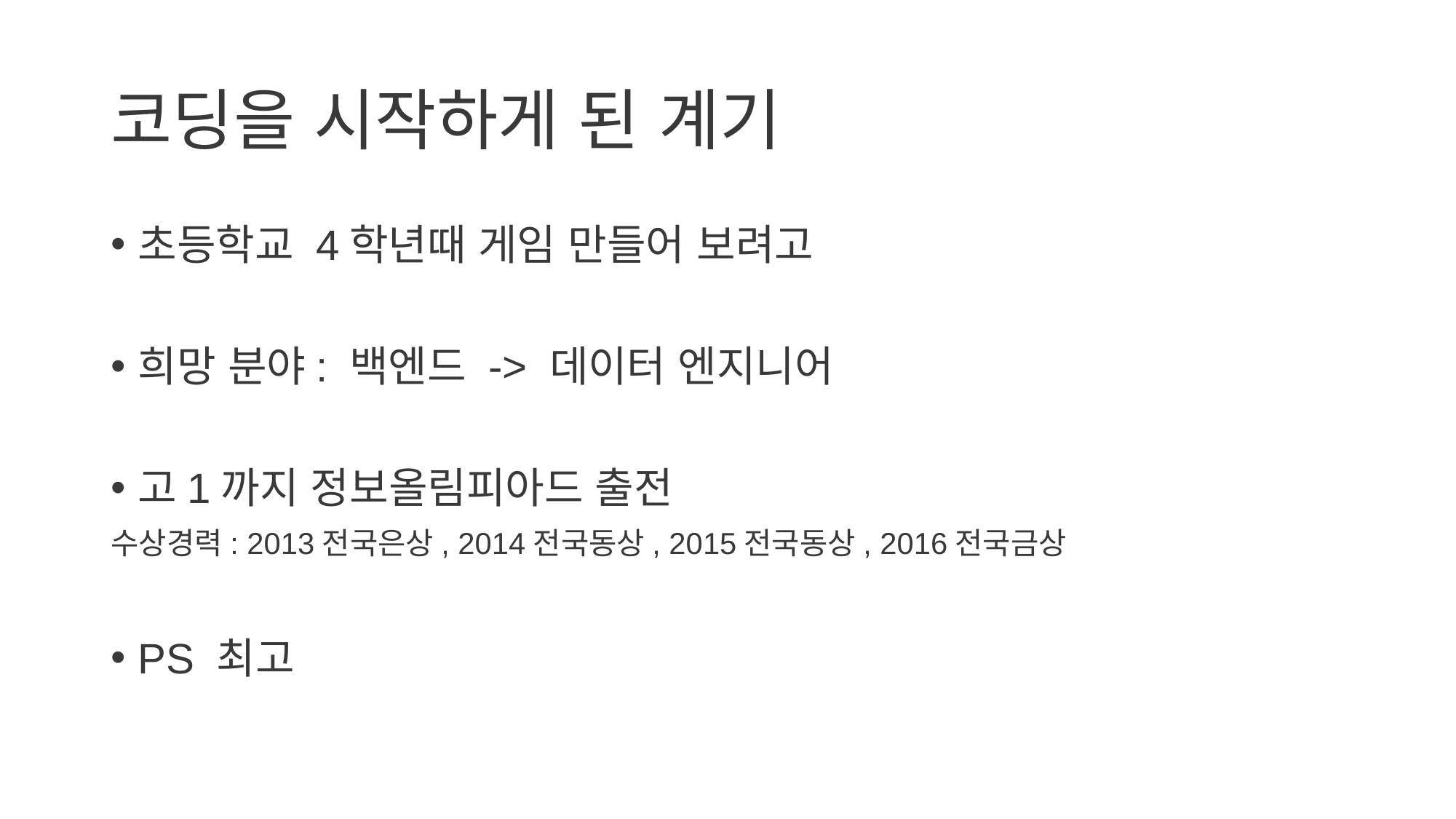

# 코딩을 시작하게 된 계기
초등학교 4학년때 게임 만들어 보려고

희망 분야: 백엔드 -> 데이터 엔지니어

고1까지 정보올림피아드 출전
수상경력: 2013전국은상, 2014전국동상, 2015전국동상, 2016전국금상

PS 최고